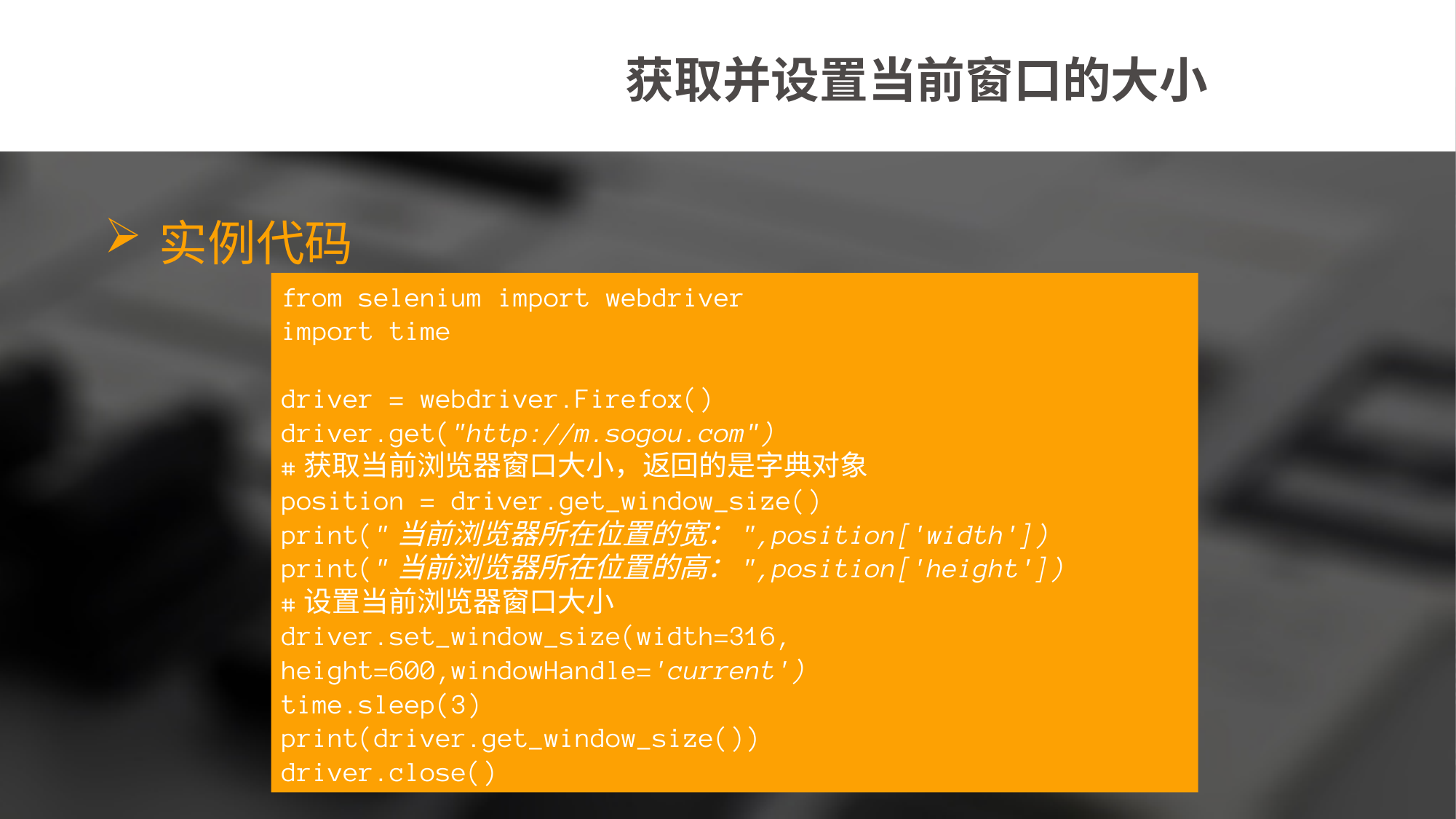

获取并设置当前窗口的大小
实例代码
from selenium import webdriver
import time

driver = webdriver.Firefox()
driver.get("http://m.sogou.com")
#获取当前浏览器窗口大小，返回的是字典对象
position = driver.get_window_size()
print("当前浏览器所在位置的宽：",position['width'])
print("当前浏览器所在位置的高：",position['height'])
#设置当前浏览器窗口大小
driver.set_window_size(width=316, height=600,windowHandle='current')
time.sleep(3)
print(driver.get_window_size())
driver.close()